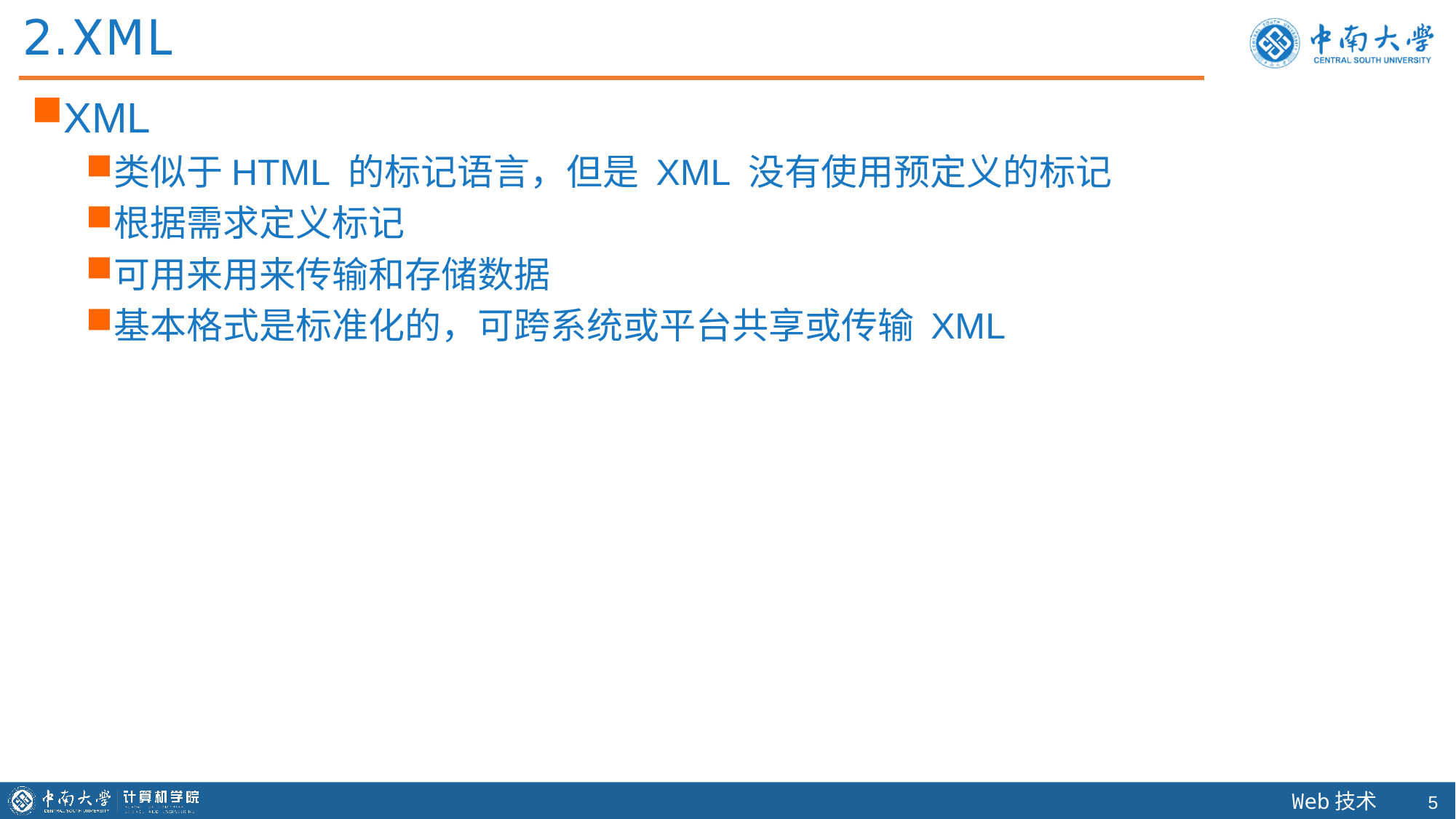

2.XML

XML
类似于HTML 的标记语言，但是 XML 没有使用预定义的标记
根据需求定义标记
可用来用来传输和存储数据
基本格式是标准化的，可跨系统或平台共享或传输 XML

5